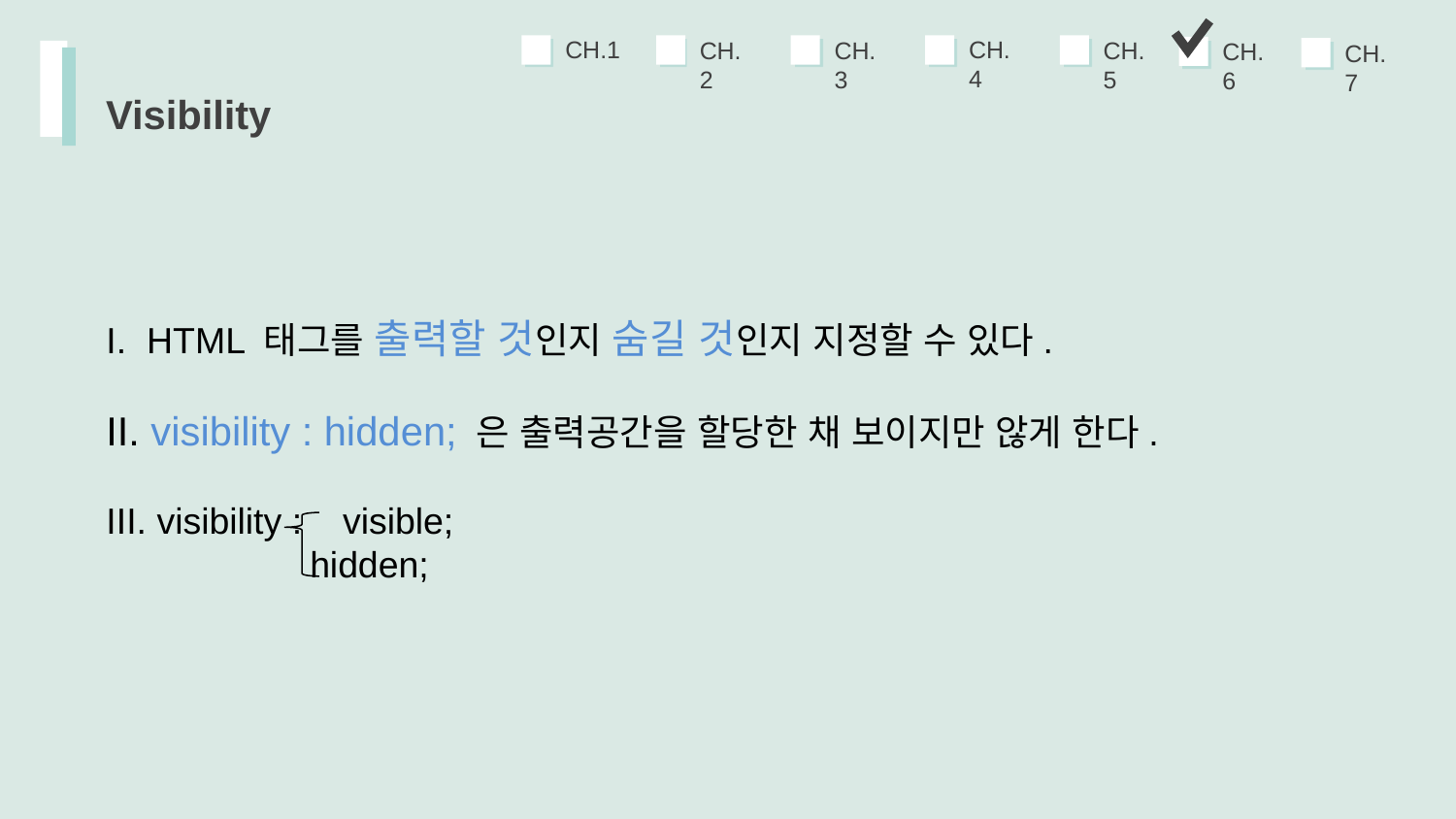

CH.4
CH.1
CH.5
CH.3
CH.2
CH.6
CH.7

Visibility
I.  HTML 태그를 출력할 것인지 숨길 것인지 지정할 수 있다.

II. visibility : hidden; 은 출력공간을 할당한 채 보이지만 않게 한다.

III. visibility :    visible;
                    hidden;